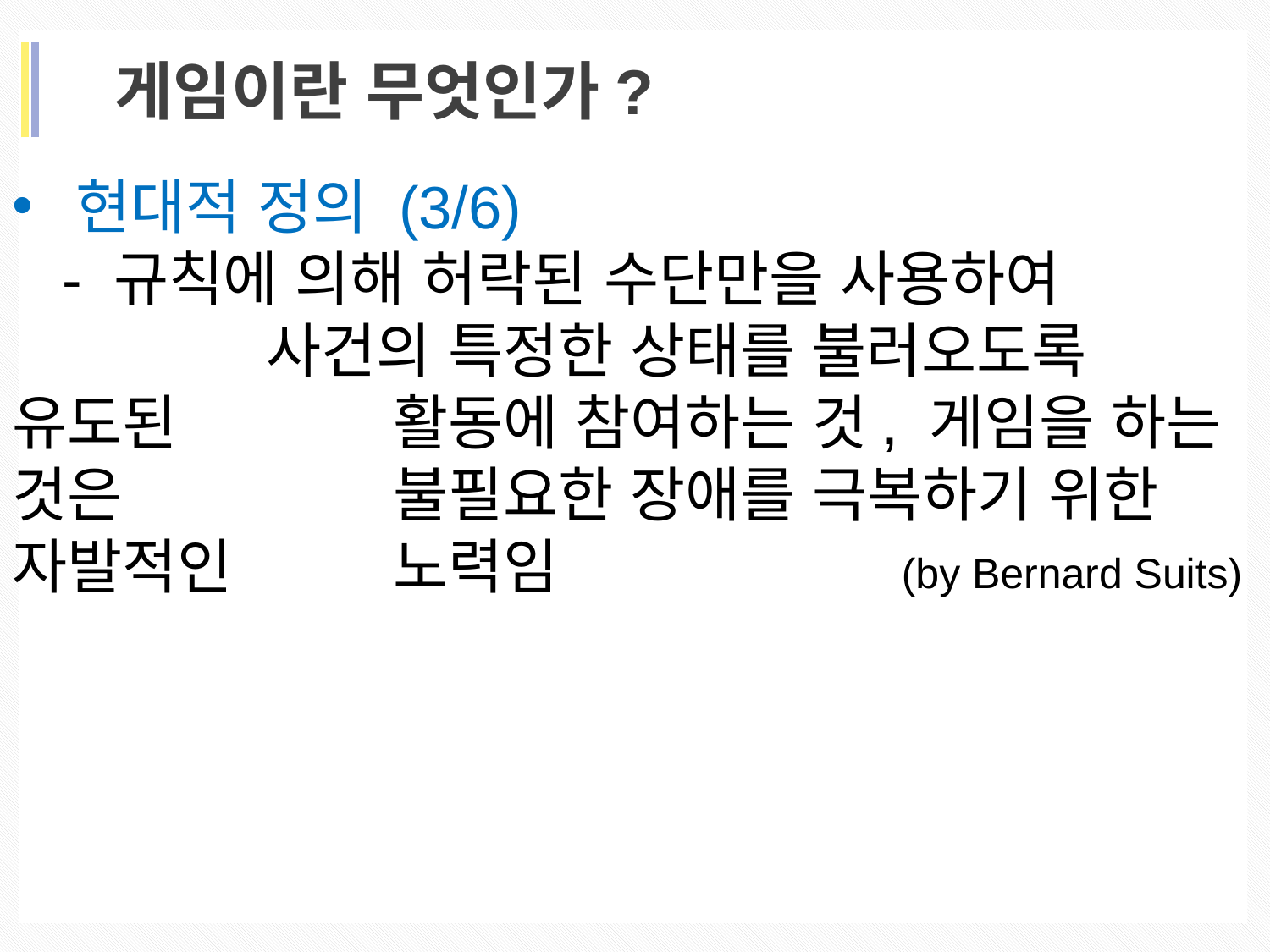

게임이란 무엇인가?
현대적 정의 (3/6)
   - 규칙에 의해 허락된 수단만을 사용하여 			사건의 특정한 상태를 불러오도록 유도된 		활동에 참여하는 것, 게임을 하는 것은 			불필요한 장애를 극복하기 위한 자발적인 		노력임     			(by Bernard Suits)